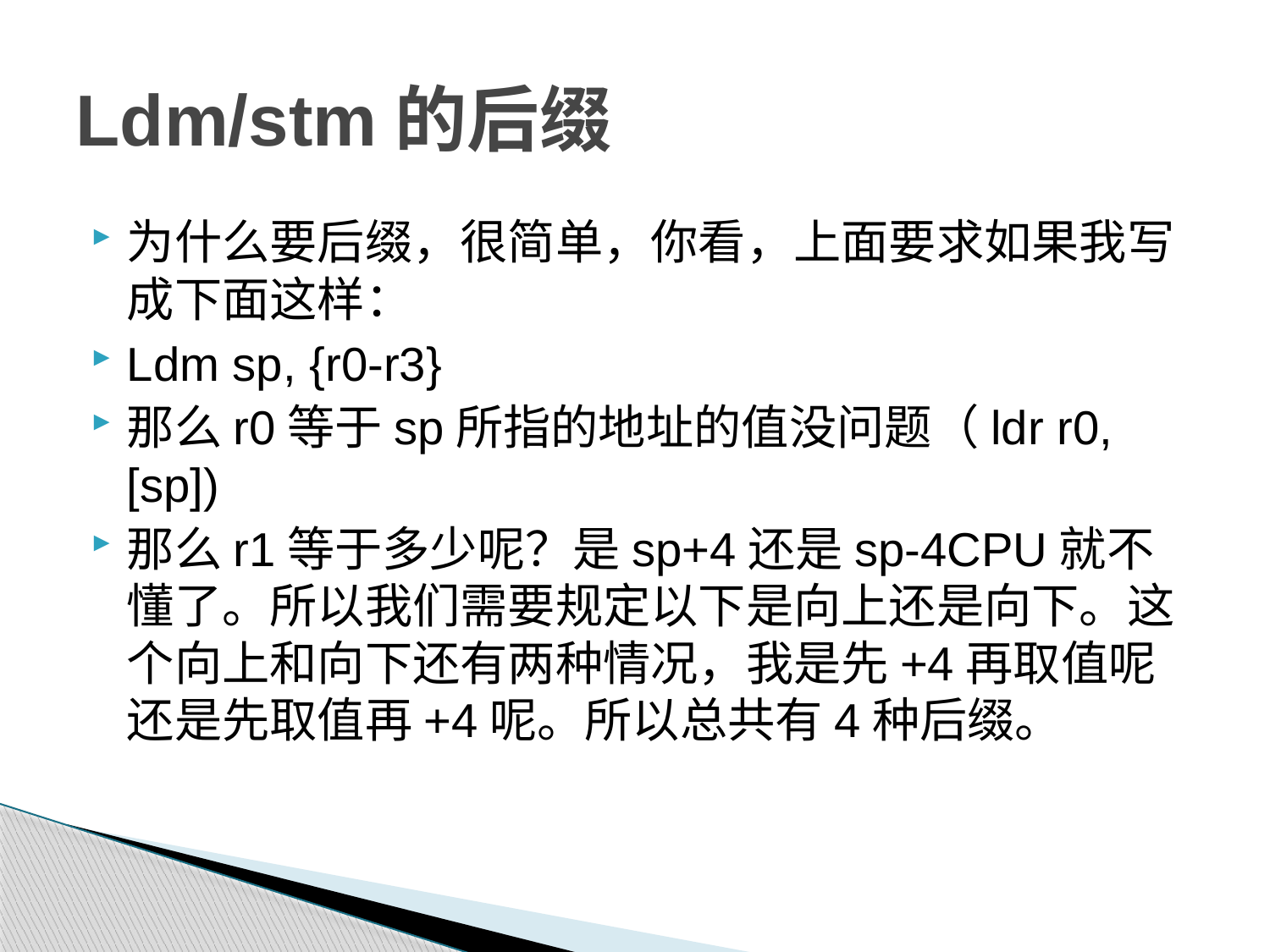

# Ldm/stm的后缀
为什么要后缀，很简单，你看，上面要求如果我写成下面这样：
Ldm sp, {r0-r3}
那么r0等于sp所指的地址的值没问题（ldr r0, [sp])
那么r1等于多少呢？是sp+4还是sp-4CPU就不懂了。所以我们需要规定以下是向上还是向下。这个向上和向下还有两种情况，我是先+4再取值呢还是先取值再+4呢。所以总共有4种后缀。